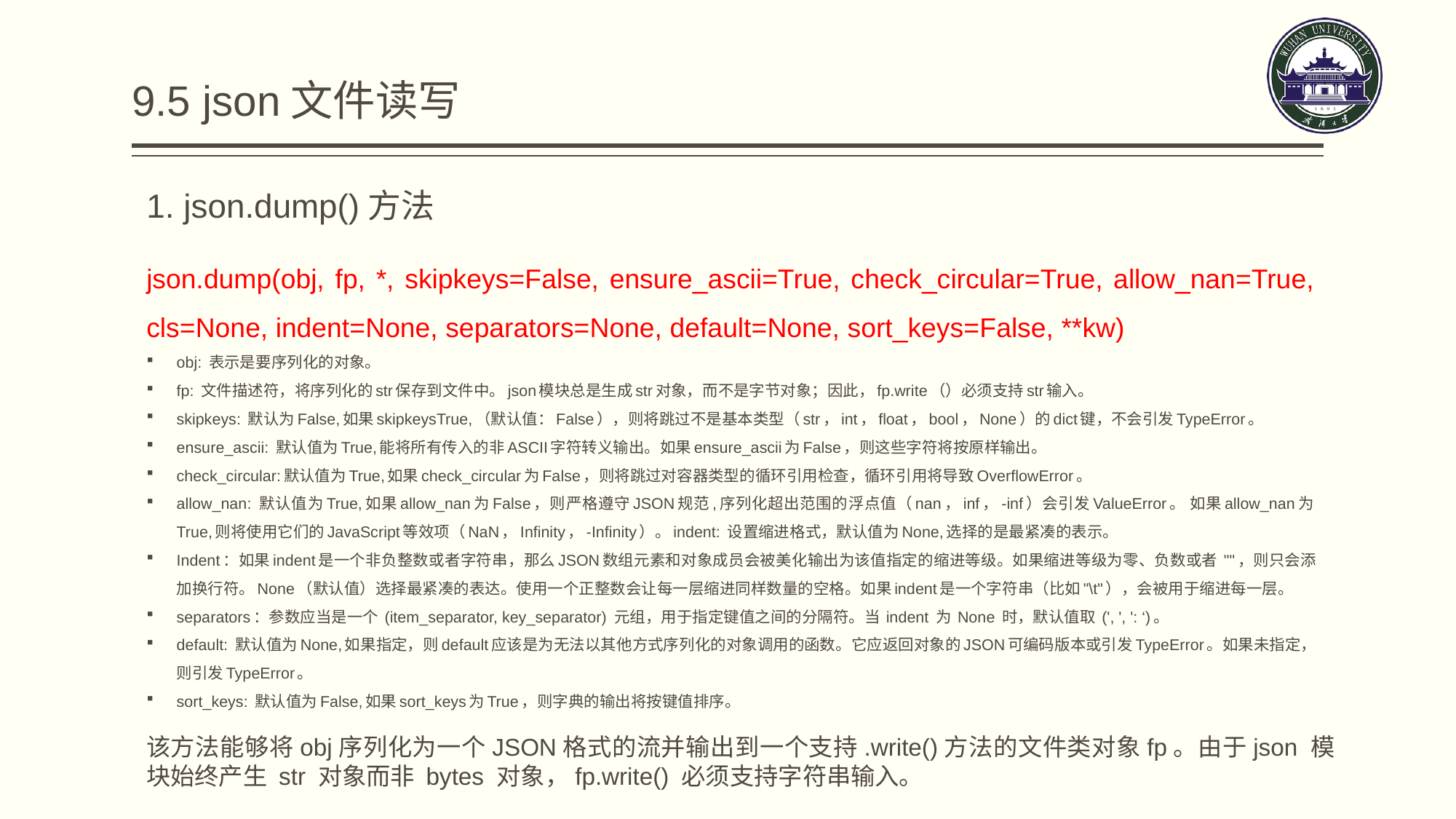

9.5 json文件读写
1. json.dump()方法
json.dump(obj, fp, *, skipkeys=False, ensure_ascii=True, check_circular=True, allow_nan=True, cls=None, indent=None, separators=None, default=None, sort_keys=False, **kw)
obj: 表示是要序列化的对象。
fp: 文件描述符，将序列化的str保存到文件中。json模块总是生成str对象，而不是字节对象；因此，fp.write（）必须支持str输入。
skipkeys: 默认为False,如果skipkeysTrue,（默认值：False），则将跳过不是基本类型（str，int，float，bool，None）的dict键，不会引发TypeError。
ensure_ascii: 默认值为True,能将所有传入的非ASCII字符转义输出。如果ensure_ascii为False，则这些字符将按原样输出。
check_circular:默认值为True,如果check_circular为False，则将跳过对容器类型的循环引用检查，循环引用将导致OverflowError。
allow_nan: 默认值为True,如果allow_nan为False，则严格遵守JSON规范,序列化超出范围的浮点值（nan，inf，-inf）会引发ValueError。 如果allow_nan为True,则将使用它们的JavaScript等效项（NaN，Infinity，-Infinity）。indent: 设置缩进格式，默认值为None,选择的是最紧凑的表示。
Indent：如果indent是一个非负整数或者字符串，那么JSON数组元素和对象成员会被美化输出为该值指定的缩进等级。如果缩进等级为零、负数或者 ""，则只会添加换行符。None（默认值）选择最紧凑的表达。使用一个正整数会让每一层缩进同样数量的空格。如果indent是一个字符串（比如"\t"），会被用于缩进每一层。
separators：参数应当是一个 (item_separator, key_separator) 元组，用于指定键值之间的分隔符。当 indent 为 None 时，默认值取 (', ', ': ‘)。
default: 默认值为None,如果指定，则default应该是为无法以其他方式序列化的对象调用的函数。它应返回对象的JSON可编码版本或引发TypeError。如果未指定，则引发TypeError。
sort_keys: 默认值为False,如果sort_keys为True，则字典的输出将按键值排序。
该方法能够将obj序列化为一个JSON格式的流并输出到一个支持.write()方法的文件类对象fp。由于json 模块始终产生 str 对象而非 bytes 对象，fp.write() 必须支持字符串输入。